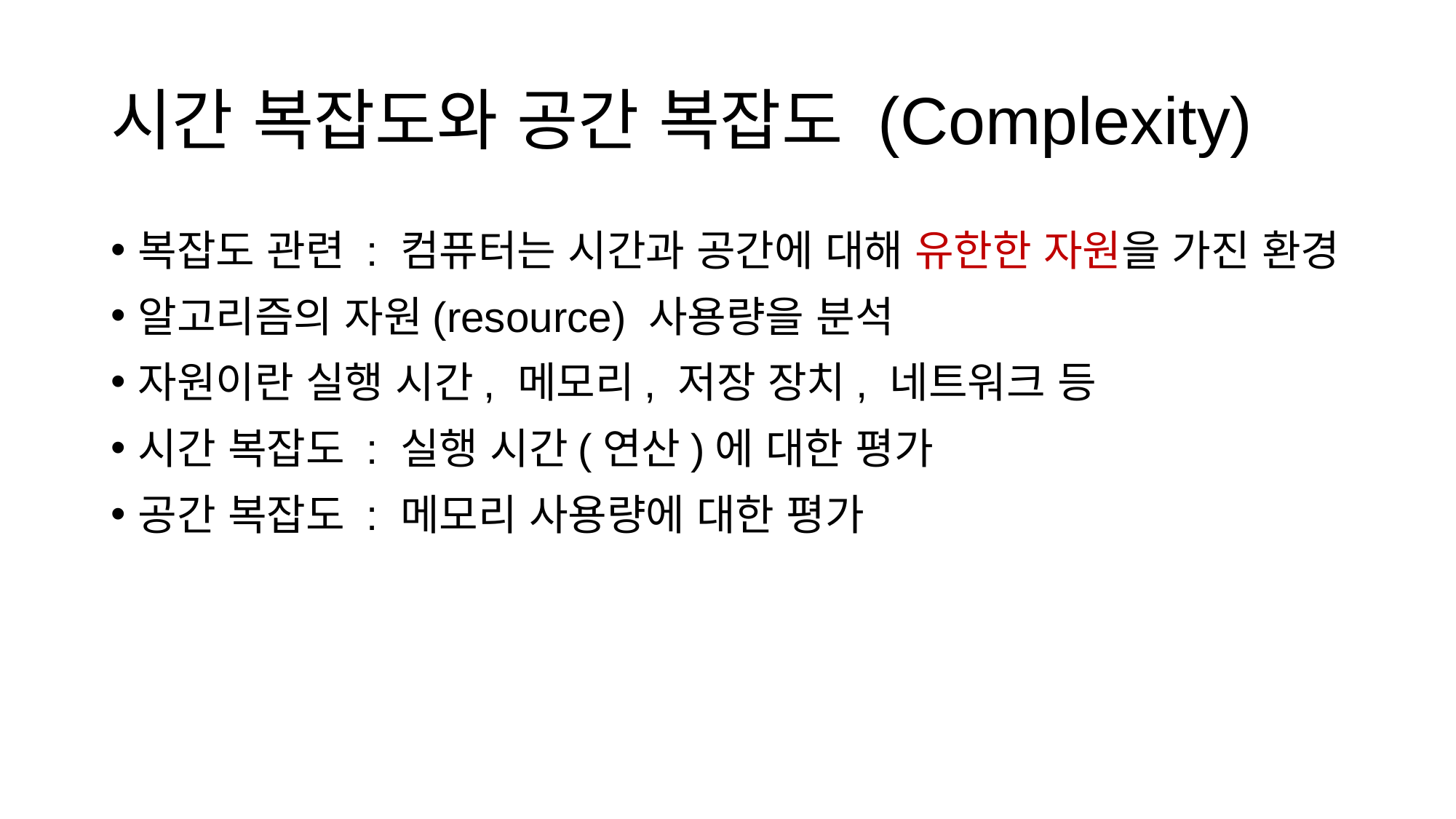

# 시간 복잡도와 공간 복잡도 (Complexity)
복잡도 관련 : 컴퓨터는 시간과 공간에 대해 유한한 자원을 가진 환경
알고리즘의 자원(resource) 사용량을 분석
자원이란 실행 시간, 메모리, 저장 장치, 네트워크 등
시간 복잡도 : 실행 시간(연산)에 대한 평가
공간 복잡도 : 메모리 사용량에 대한 평가